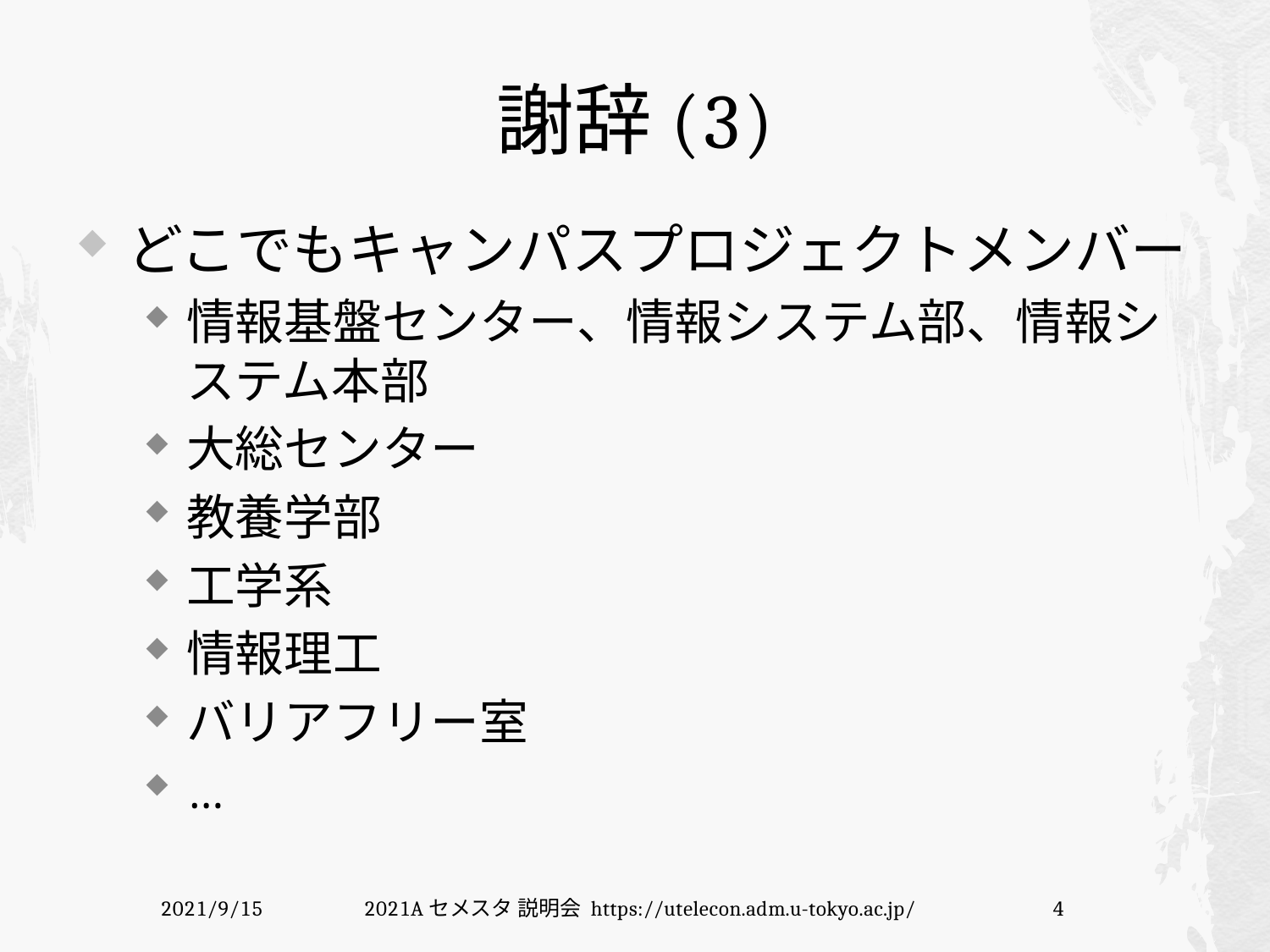

# 謝辞(3)
どこでもキャンパスプロジェクトメンバー
情報基盤センター、情報システム部、情報システム本部
大総センター
教養学部
工学系
情報理工
バリアフリー室
…
2021/9/15
2021Aセメスタ 説明会 https://utelecon.adm.u-tokyo.ac.jp/
4